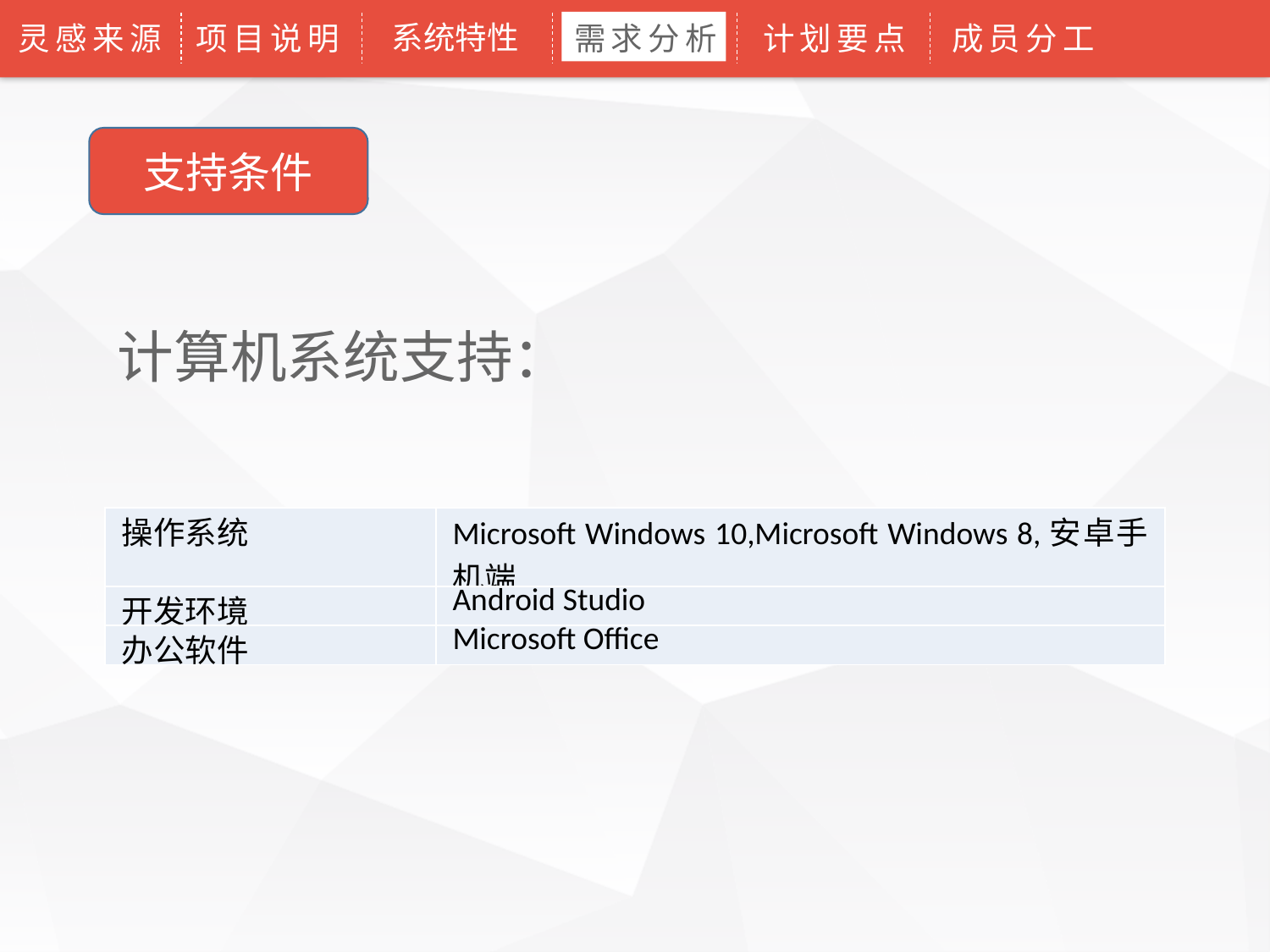

系统特性

灵感来源
项目说明
需求分析
计划要点
成员分工
支持条件
计算机系统支持：
| 操作系统 | Microsoft Windows 10,Microsoft Windows 8,安卓手机端 |
| --- | --- |
| 开发环境 | Android Studio |
| 办公软件 | Microsoft Office |